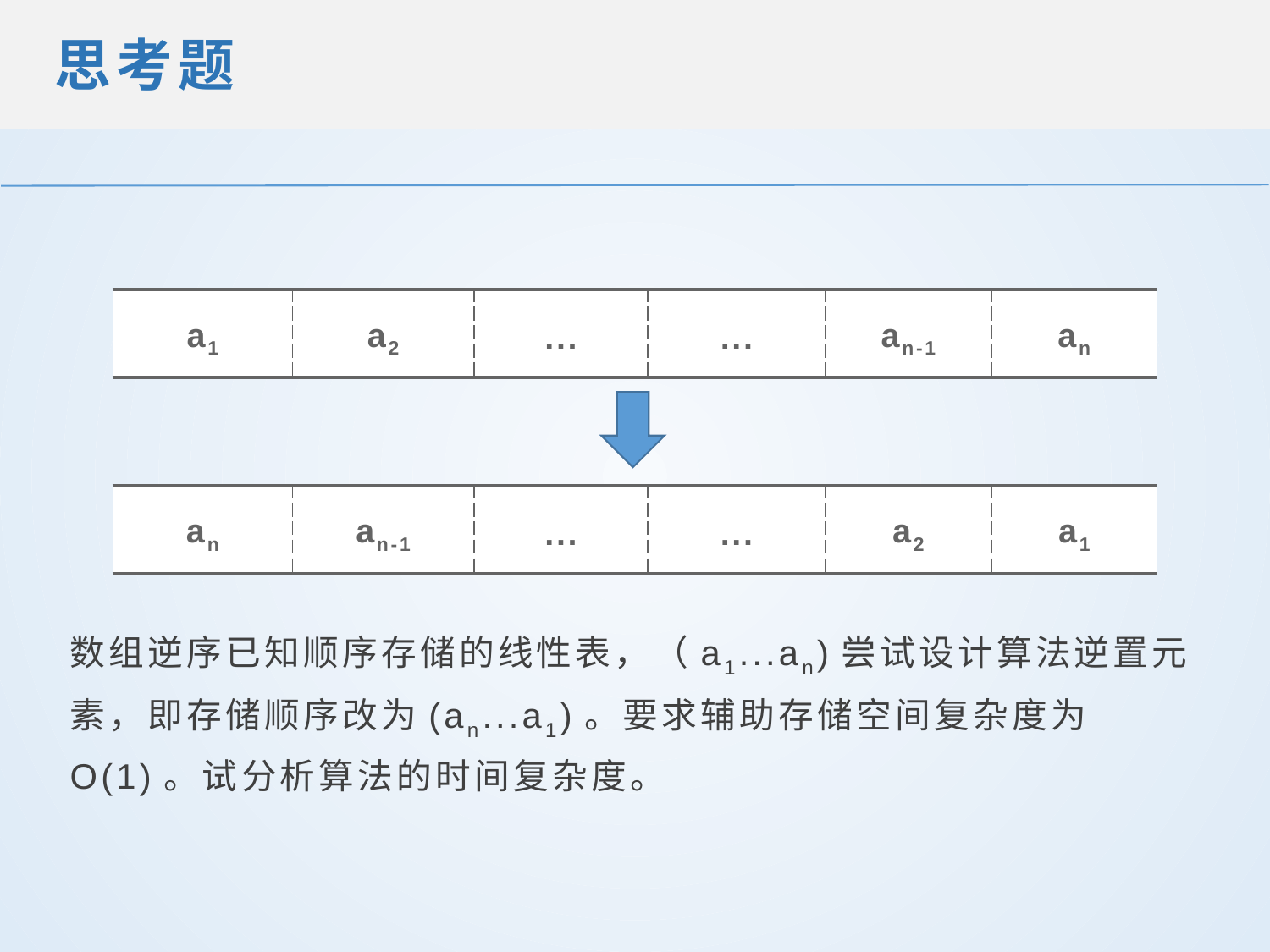

思考题
| a1 | a2 | ... | ... | an-1 | an |
| --- | --- | --- | --- | --- | --- |

| an | an-1 | ... | ... | a2 | a1 |
| --- | --- | --- | --- | --- | --- |
数组逆序已知顺序存储的线性表，（a1...an)尝试设计算法逆置元素，即存储顺序改为(an...a1)。要求辅助存储空间复杂度为O(1)。试分析算法的时间复杂度。